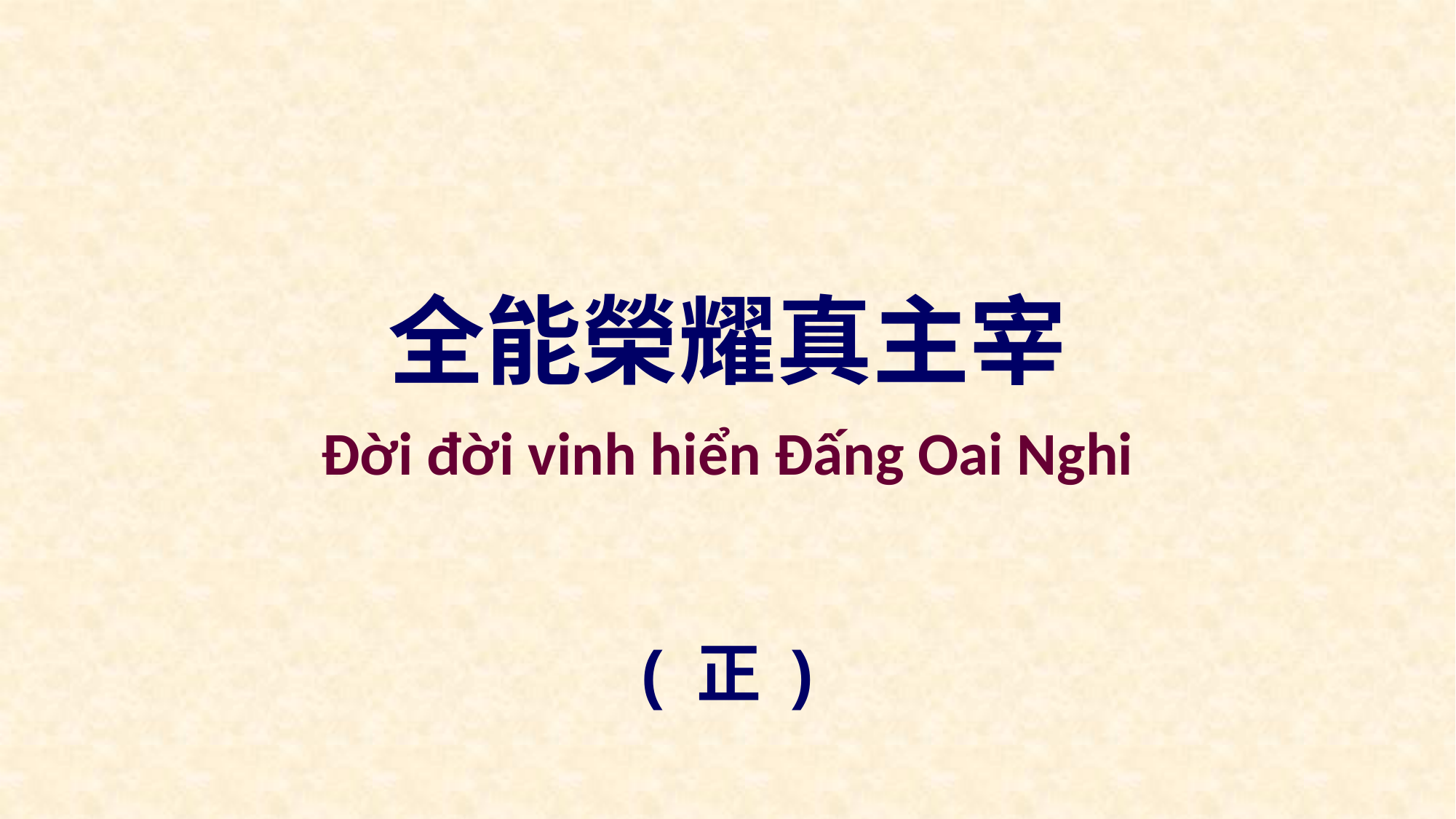

全能榮耀真主宰
Đời đời vinh hiển Đấng Oai Nghi
( 正 )